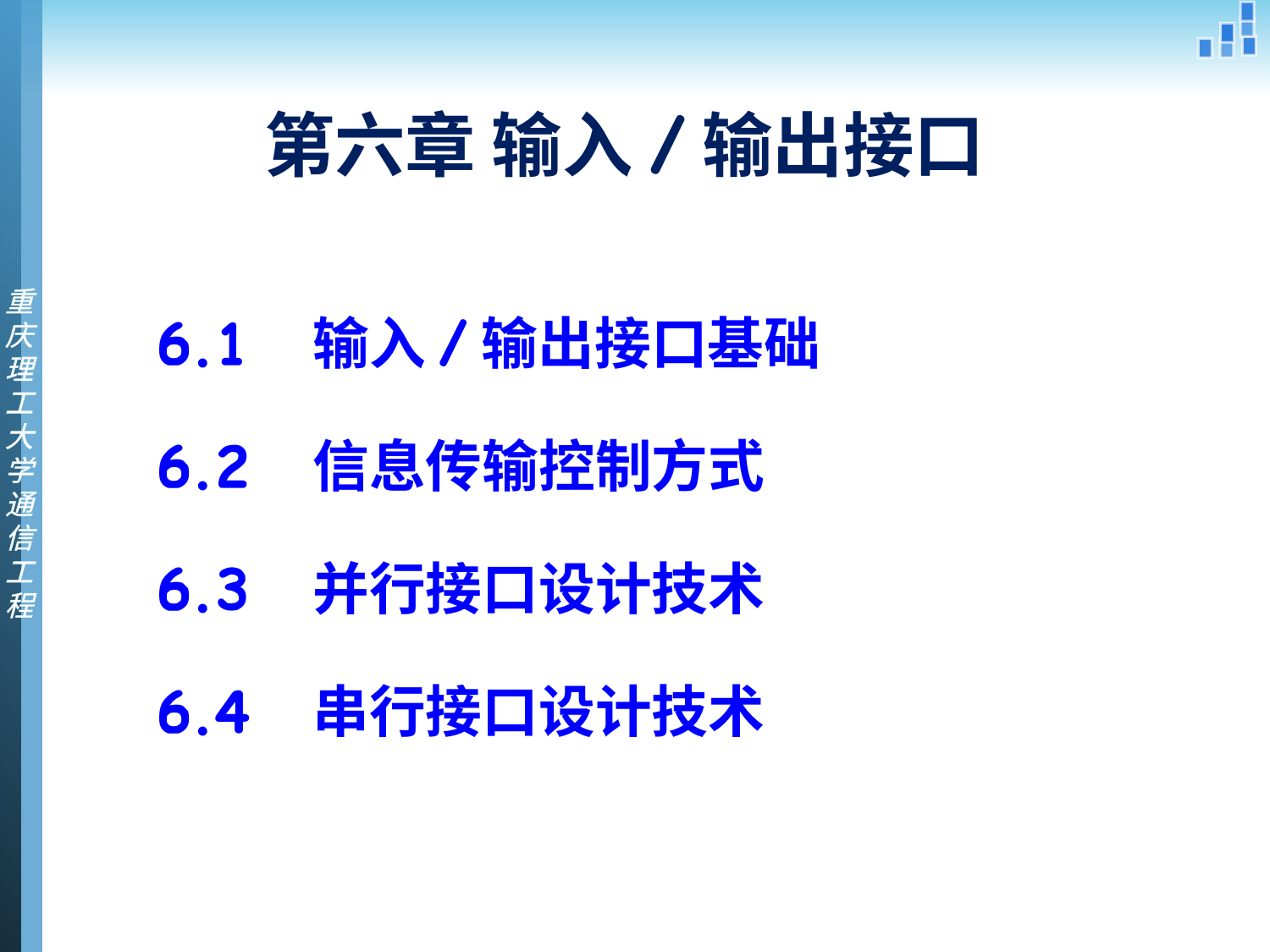

# 第六章 输入/输出接口
6.1  输入/输出接口基础
6.2  信息传输控制方式
6.3  并行接口设计技术
6.4  串行接口设计技术